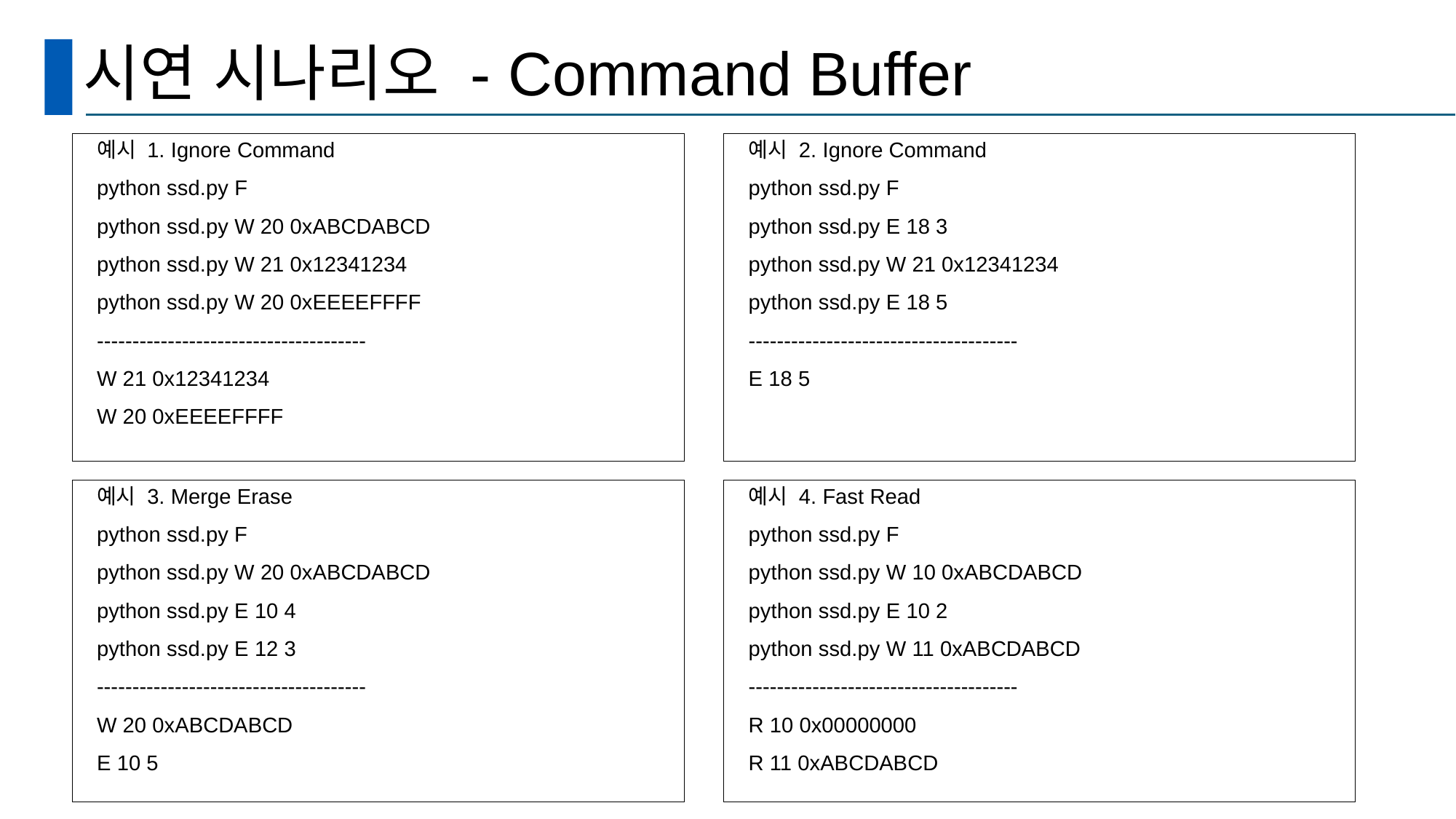

# 시연 시나리오 - Command Buffer
예시 2. Ignore Command
python ssd.py F
python ssd.py E 18 3
python ssd.py W 21 0x12341234
python ssd.py E 18 5
--------------------------------------
E 18 5
예시 1. Ignore Command
python ssd.py F
python ssd.py W 20 0xABCDABCD
python ssd.py W 21 0x12341234
python ssd.py W 20 0xEEEEFFFF
--------------------------------------
W 21 0x12341234
W 20 0xEEEEFFFF
예시 4. Fast Read
python ssd.py F
python ssd.py W 10 0xABCDABCD
python ssd.py E 10 2
python ssd.py W 11 0xABCDABCD
--------------------------------------
R 10 0x00000000
R 11 0xABCDABCD
예시 3. Merge Erase
python ssd.py F
python ssd.py W 20 0xABCDABCD
python ssd.py E 10 4
python ssd.py E 12 3
--------------------------------------
W 20 0xABCDABCD
E 10 5